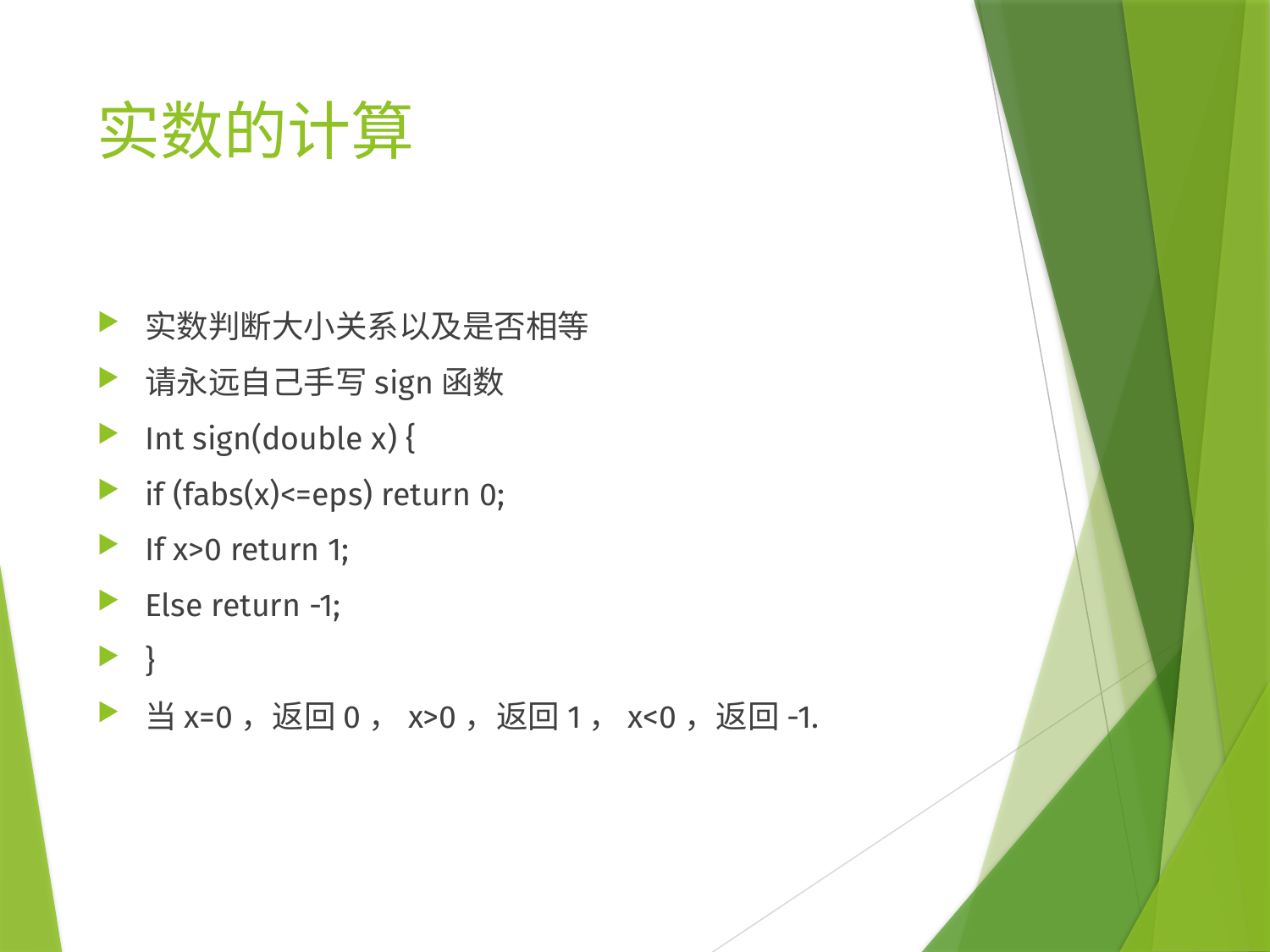

# 实数的计算
实数判断大小关系以及是否相等
请永远自己手写sign函数
Int sign(double x) {
if (fabs(x)<=eps) return 0;
If x>0 return 1;
Else return -1;
}
当x=0，返回0，x>0，返回1，x<0，返回-1.